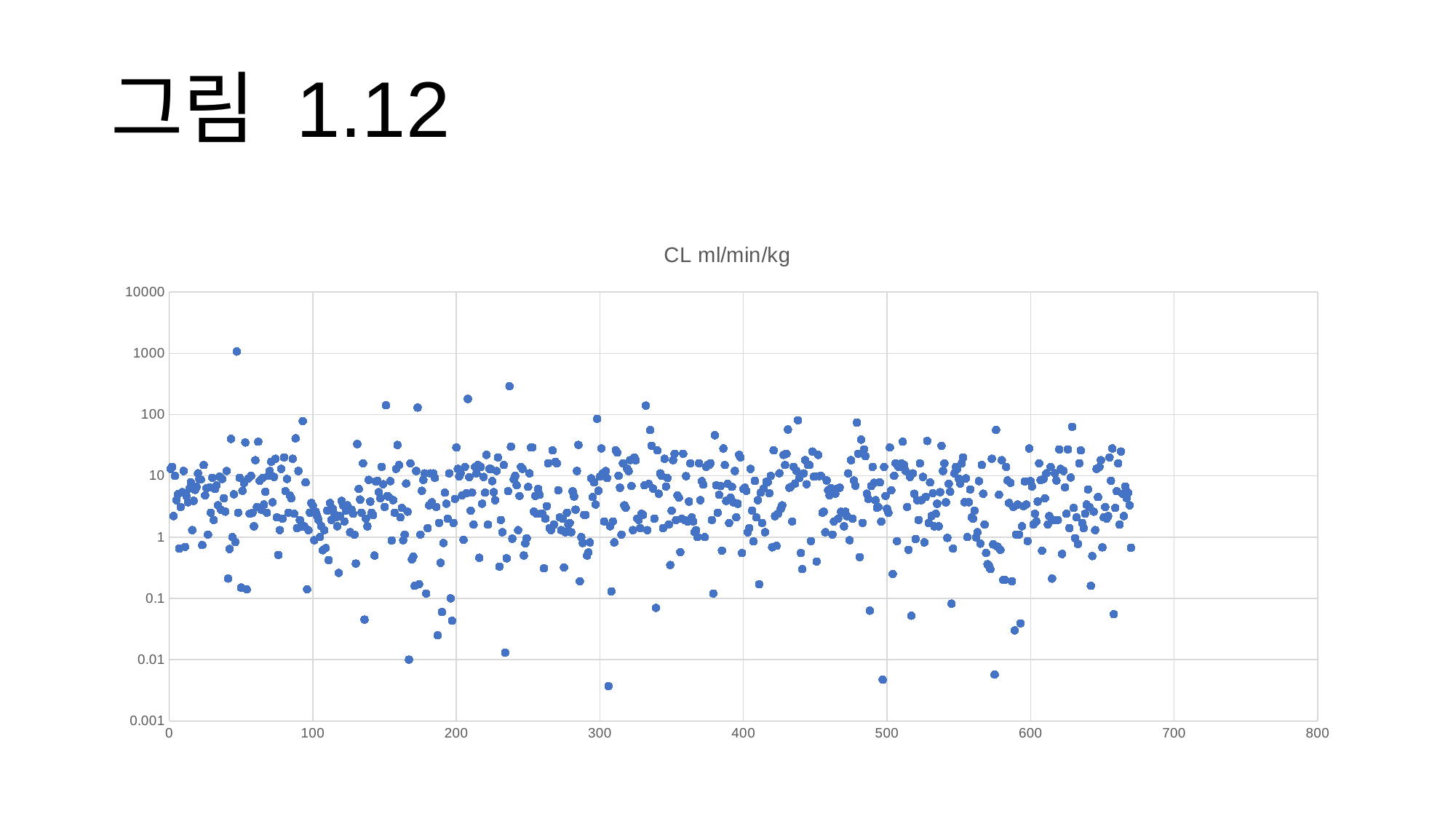

# 그림 1.12

### Chart:

| Category | CL ml/min/kg |
|---|---|